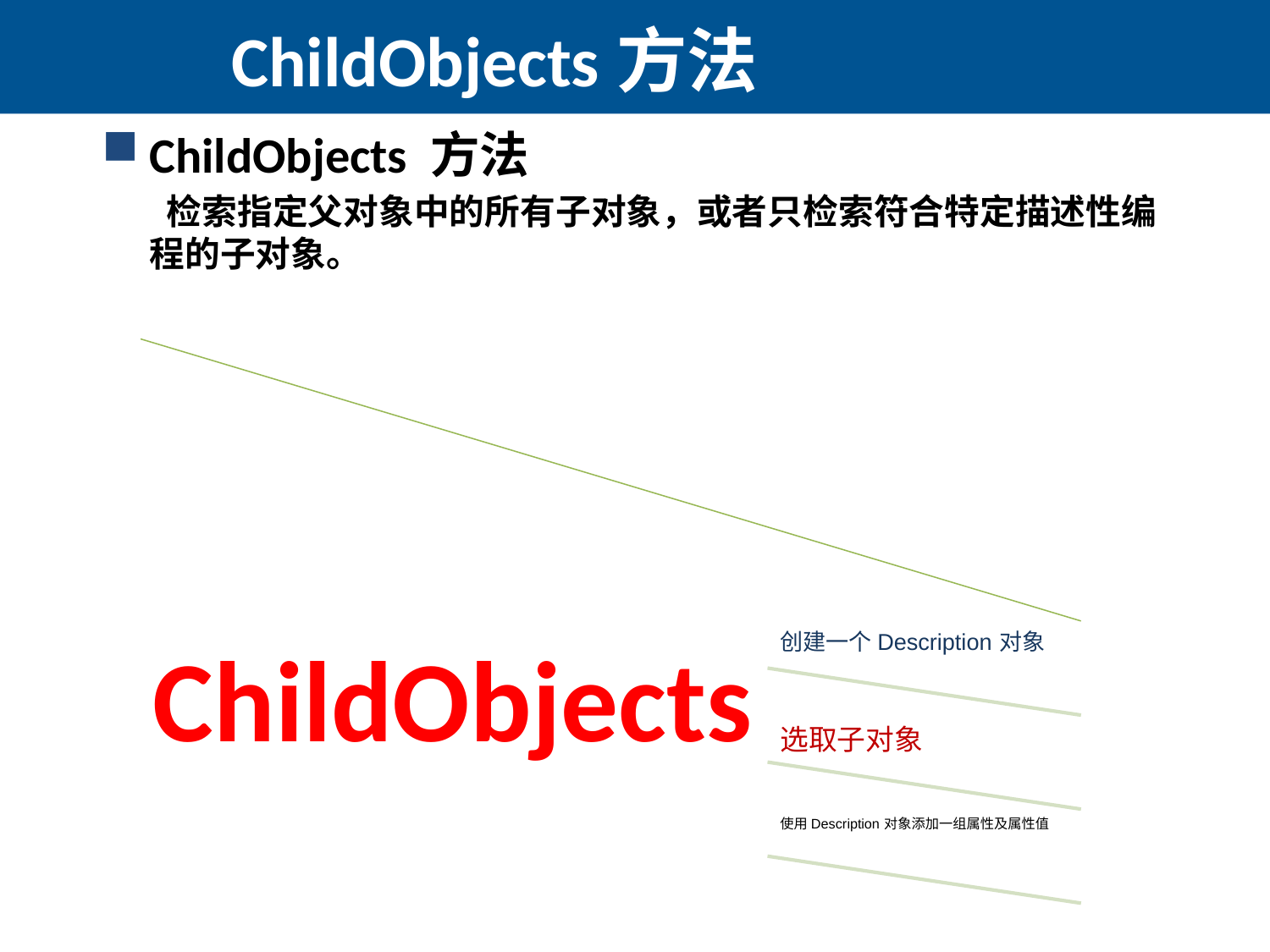

# ChildObjects方法
ChildObjects 方法
       检索指定父对象中的所有子对象，或者只检索符合特定描述性编程的子对象。
ChildObjects
创建一个 Description 对象
使用 Description 对象添加一组属性及属性值
选取子对象